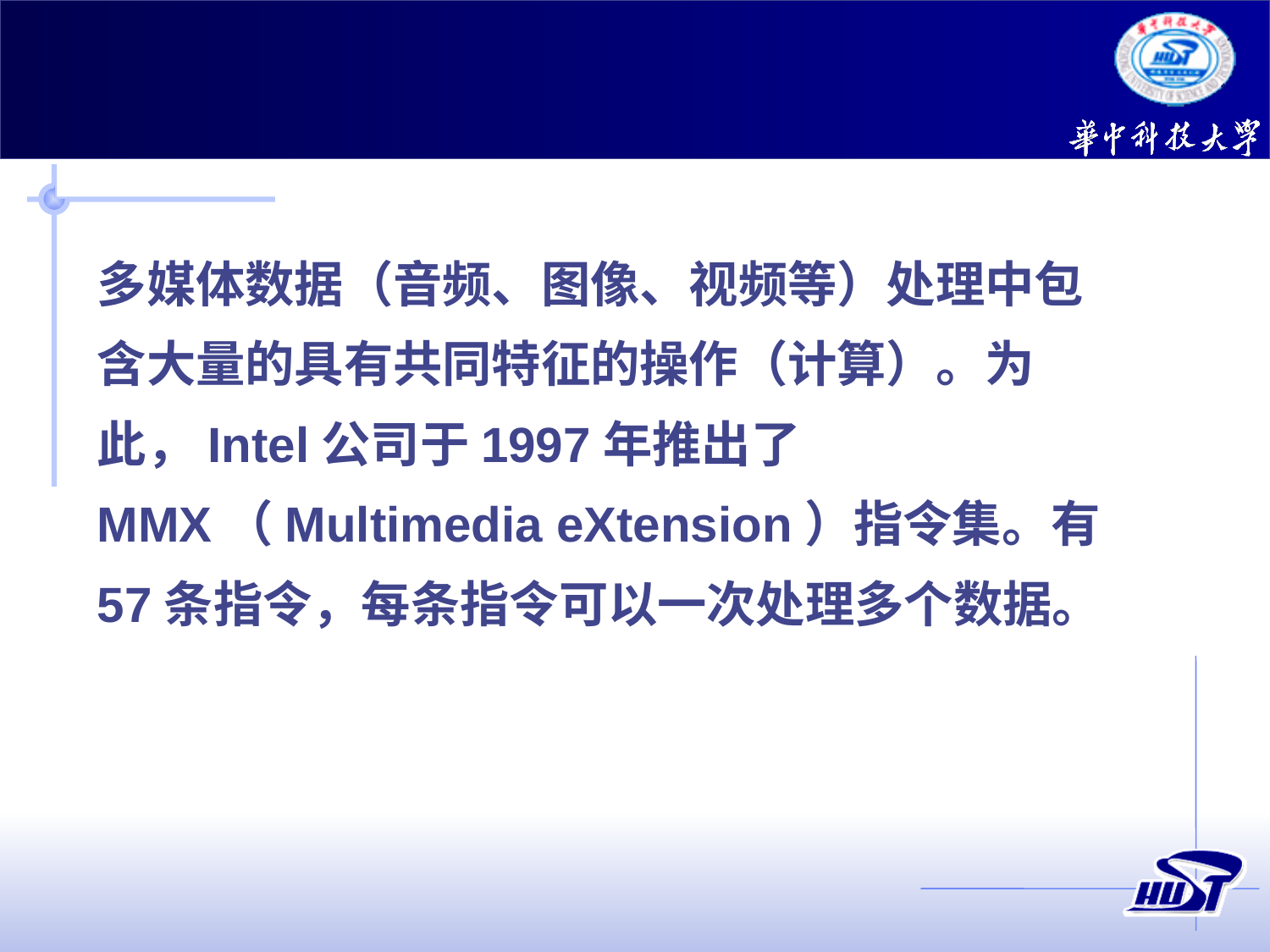

多媒体数据（音频、图像、视频等）处理中包含大量的具有共同特征的操作（计算）。为此，Intel公司于1997年推出了MMX（Multimedia eXtension）指令集。有57条指令，每条指令可以一次处理多个数据。